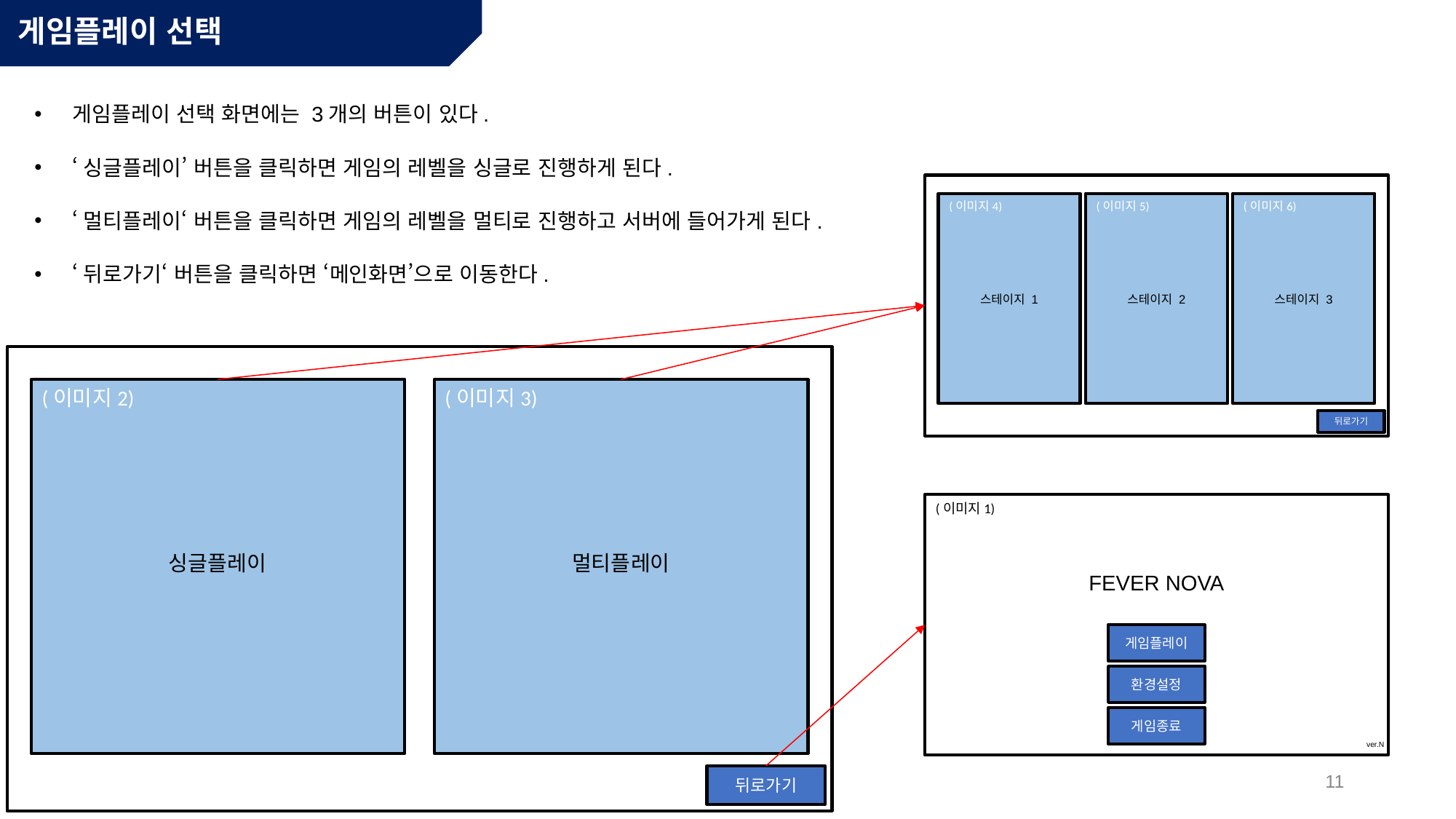

# 게임플레이 선택
게임플레이 선택 화면에는 3개의 버튼이 있다.
‘싱글플레이’ 버튼을 클릭하면 게임의 레벨을 싱글로 진행하게 된다.
‘멀티플레이‘ 버튼을 클릭하면 게임의 레벨을 멀티로 진행하고 서버에 들어가게 된다.
‘뒤로가기‘ 버튼을 클릭하면 ‘메인화면’으로 이동한다.

(이미지4)
(이미지5)
(이미지6)
스테이지 1
스테이지 2
스테이지 3
뒤로가기

(이미지2)
(이미지3)
(이미지1)
FEVER NOVA
게임플레이
환경설정
게임종료
ver.N
싱글플레이
멀티플레이
11
뒤로가기